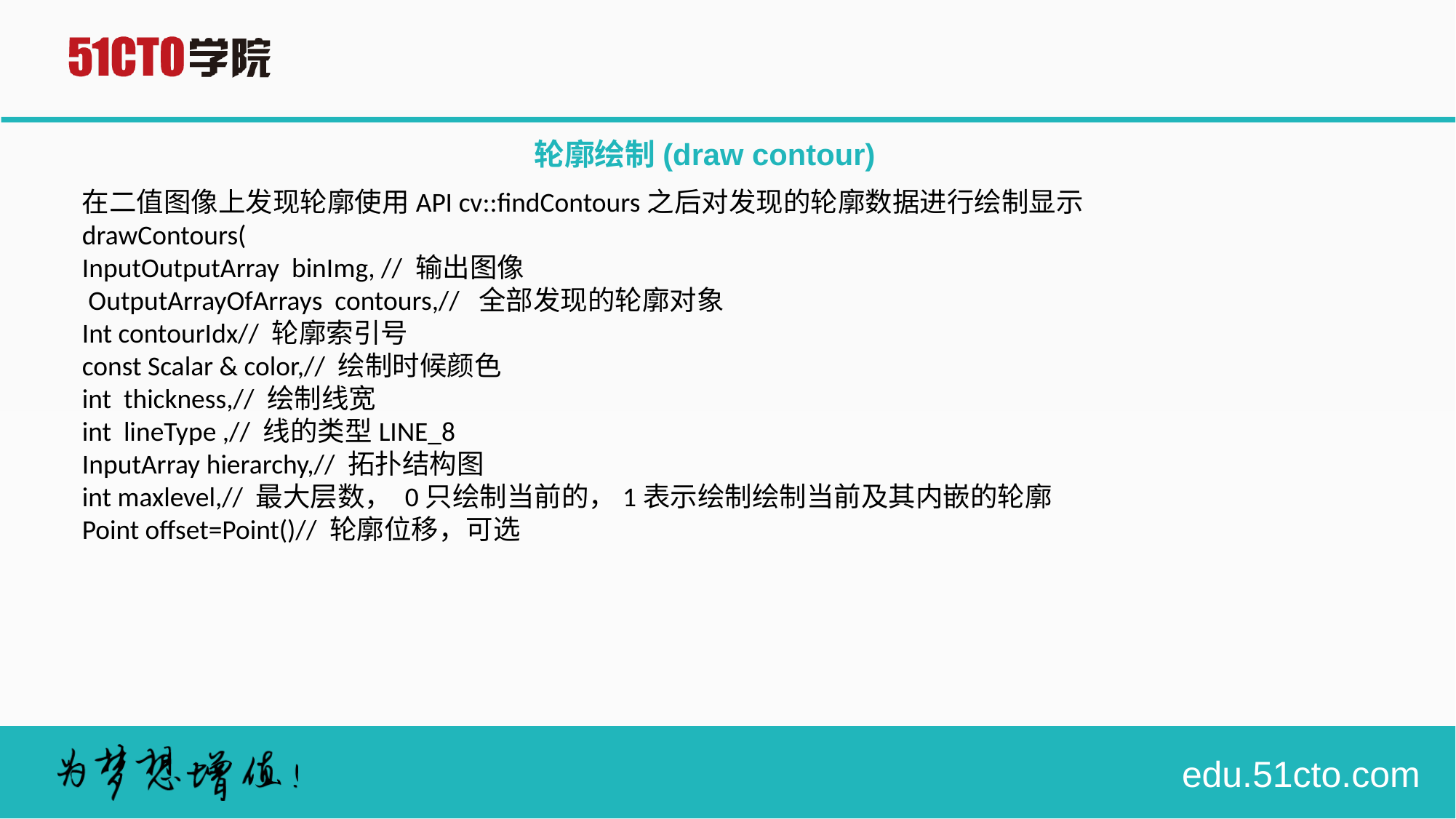

# 轮廓绘制(draw contour)
在二值图像上发现轮廓使用API cv::findContours之后对发现的轮廓数据进行绘制显示
drawContours(
InputOutputArray  binImg, // 输出图像
 OutputArrayOfArrays  contours,//  全部发现的轮廓对象
Int contourIdx// 轮廓索引号
const Scalar & color,// 绘制时候颜色
int  thickness,// 绘制线宽
int  lineType ,// 线的类型LINE_8
InputArray hierarchy,// 拓扑结构图
int maxlevel,// 最大层数， 0只绘制当前的，1表示绘制绘制当前及其内嵌的轮廓
Point offset=Point()// 轮廓位移，可选